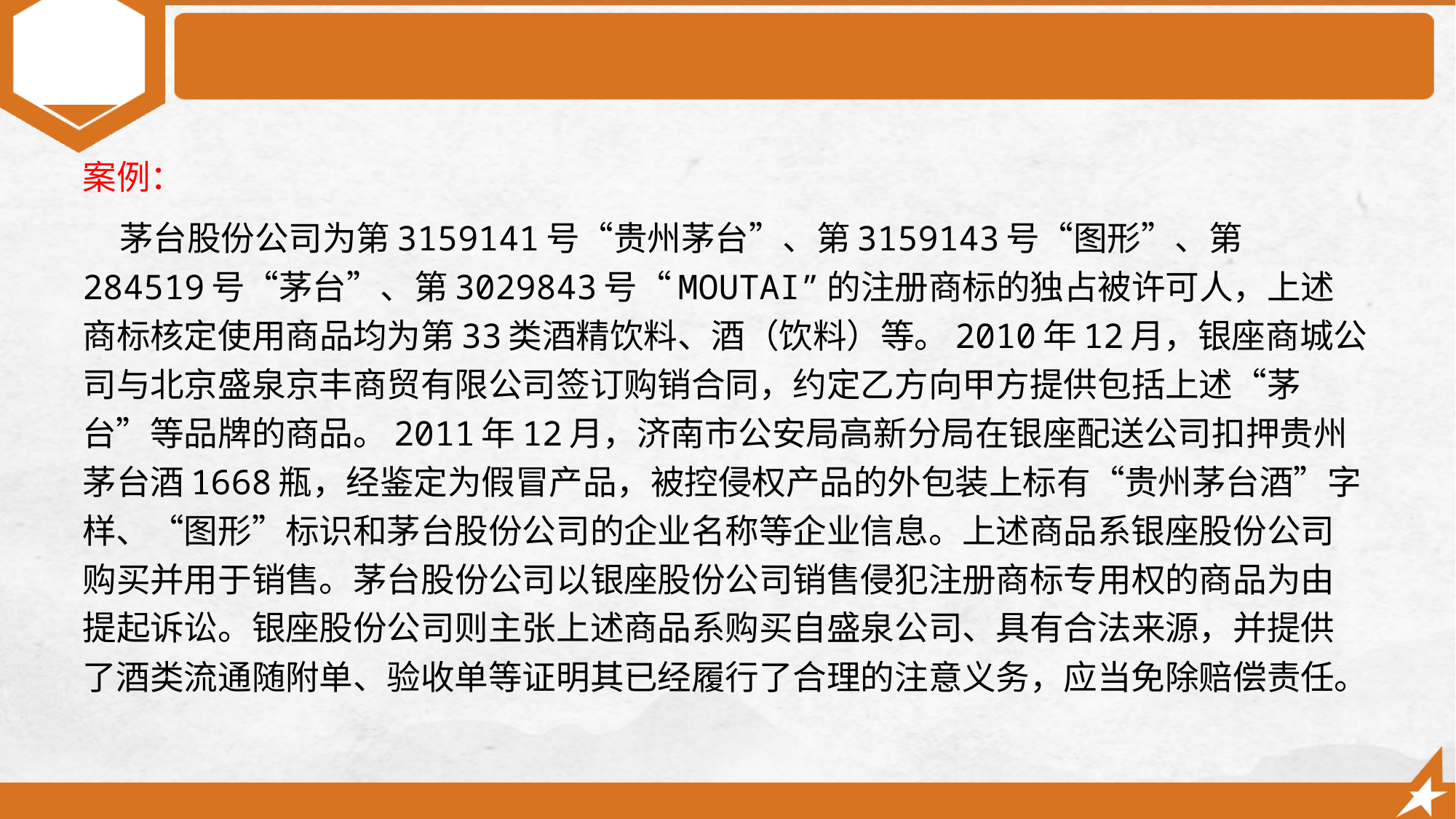

案例：
    茅台股份公司为第3159141号“贵州茅台”、第3159143号“图形”、第284519号“茅台”、第3029843号“MOUTAI”的注册商标的独占被许可人，上述商标核定使用商品均为第33类酒精饮料、酒（饮料）等。2010年12月，银座商城公司与北京盛泉京丰商贸有限公司签订购销合同，约定乙方向甲方提供包括上述“茅台”等品牌的商品。2011年12月，济南市公安局高新分局在银座配送公司扣押贵州茅台酒1668瓶，经鉴定为假冒产品，被控侵权产品的外包装上标有“贵州茅台酒”字样、“图形”标识和茅台股份公司的企业名称等企业信息。上述商品系银座股份公司购买并用于销售。茅台股份公司以银座股份公司销售侵犯注册商标专用权的商品为由提起诉讼。银座股份公司则主张上述商品系购买自盛泉公司、具有合法来源，并提供了酒类流通随附单、验收单等证明其已经履行了合理的注意义务，应当免除赔偿责任。